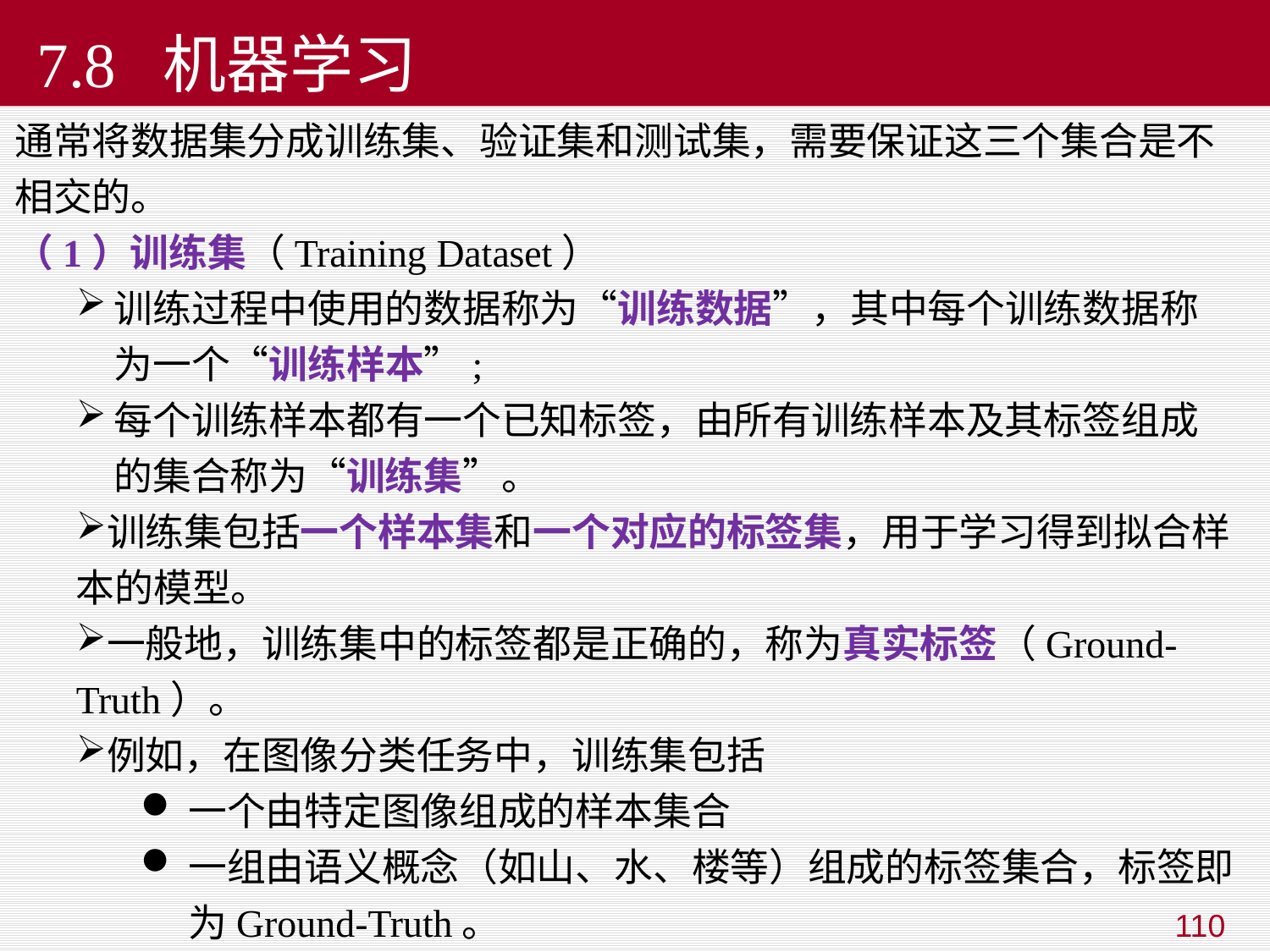

7.8  机器学习
通常将数据集分成训练集、验证集和测试集，需要保证这三个集合是不相交的。
（1）训练集（Training Dataset）
训练过程中使用的数据称为“训练数据”，其中每个训练数据称为一个“训练样本”;
每个训练样本都有一个已知标签，由所有训练样本及其标签组成的集合称为“训练集”。
训练集包括一个样本集和一个对应的标签集，用于学习得到拟合样本的模型。
一般地，训练集中的标签都是正确的，称为真实标签（Ground-Truth）。
例如，在图像分类任务中，训练集包括
一个由特定图像组成的样本集合
一组由语义概念（如山、水、楼等）组成的标签集合，标签即为Ground-Truth。

110